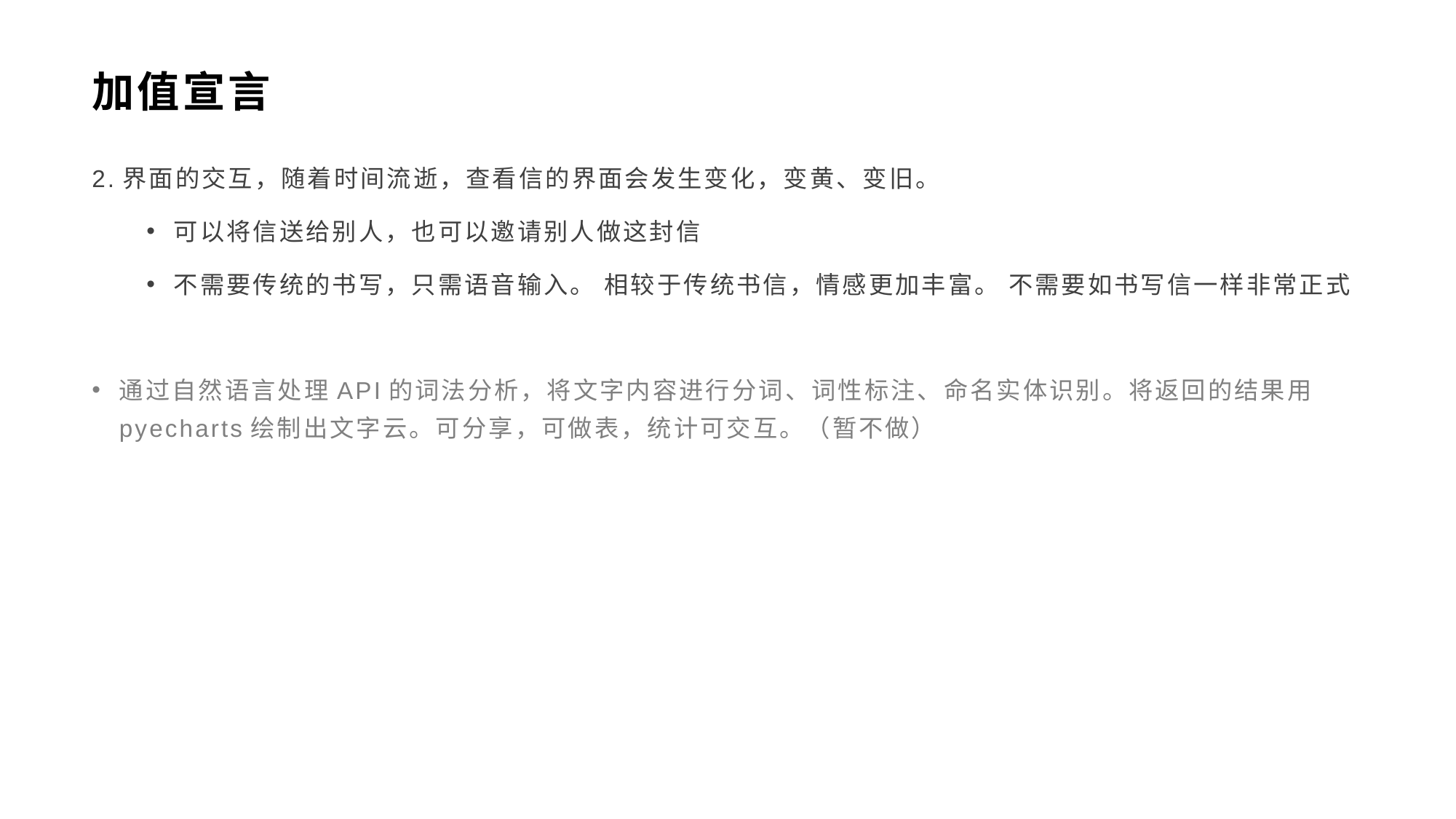

# 加值宣言
2.界面的交互，随着时间流逝，查看信的界面会发生变化，变黄、变旧。
可以将信送给别人，也可以邀请别人做这封信
不需要传统的书写，只需语音输入。 相较于传统书信，情感更加丰富。 不需要如书写信一样非常正式

通过自然语言处理API的词法分析，将文字内容进行分词、词性标注、命名实体识别。将返回的结果用pyecharts绘制出文字云。可分享，可做表，统计可交互。（暂不做）